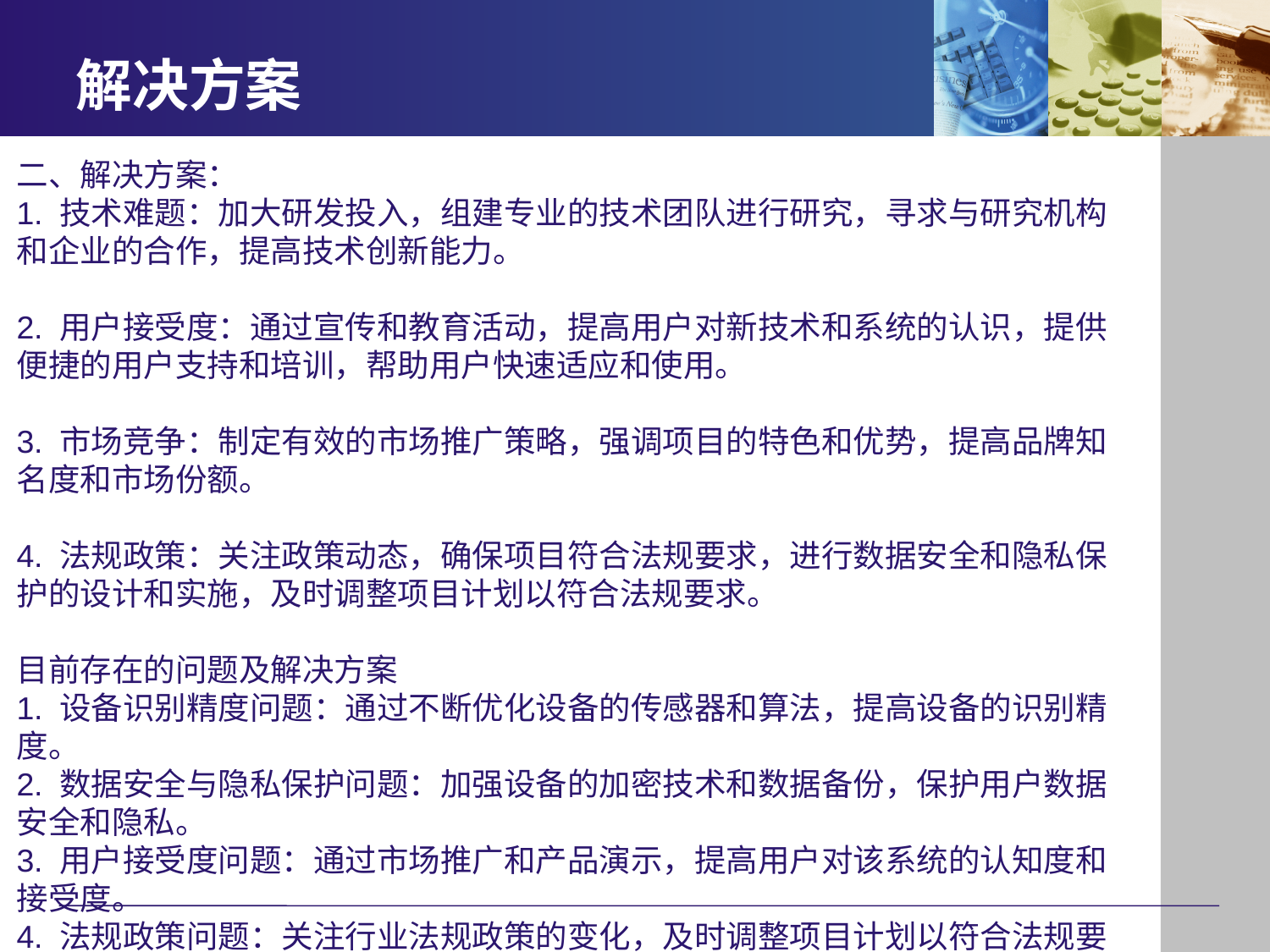

# 解决方案
二、解决方案：
1. 技术难题：加大研发投入，组建专业的技术团队进行研究，寻求与研究机构和企业的合作，提高技术创新能力。

2. 用户接受度：通过宣传和教育活动，提高用户对新技术和系统的认识，提供便捷的用户支持和培训，帮助用户快速适应和使用。

3. 市场竞争：制定有效的市场推广策略，强调项目的特色和优势，提高品牌知名度和市场份额。

4. 法规政策：关注政策动态，确保项目符合法规要求，进行数据安全和隐私保护的设计和实施，及时调整项目计划以符合法规要求。

目前存在的问题及解决方案
1. 设备识别精度问题：通过不断优化设备的传感器和算法，提高设备的识别精度。
2. 数据安全与隐私保护问题：加强设备的加密技术和数据备份，保护用户数据安全和隐私。
3. 用户接受度问题：通过市场推广和产品演示，提高用户对该系统的认知度和接受度。
4. 法规政策问题：关注行业法规政策的变化，及时调整项目计划以符合法规要求。